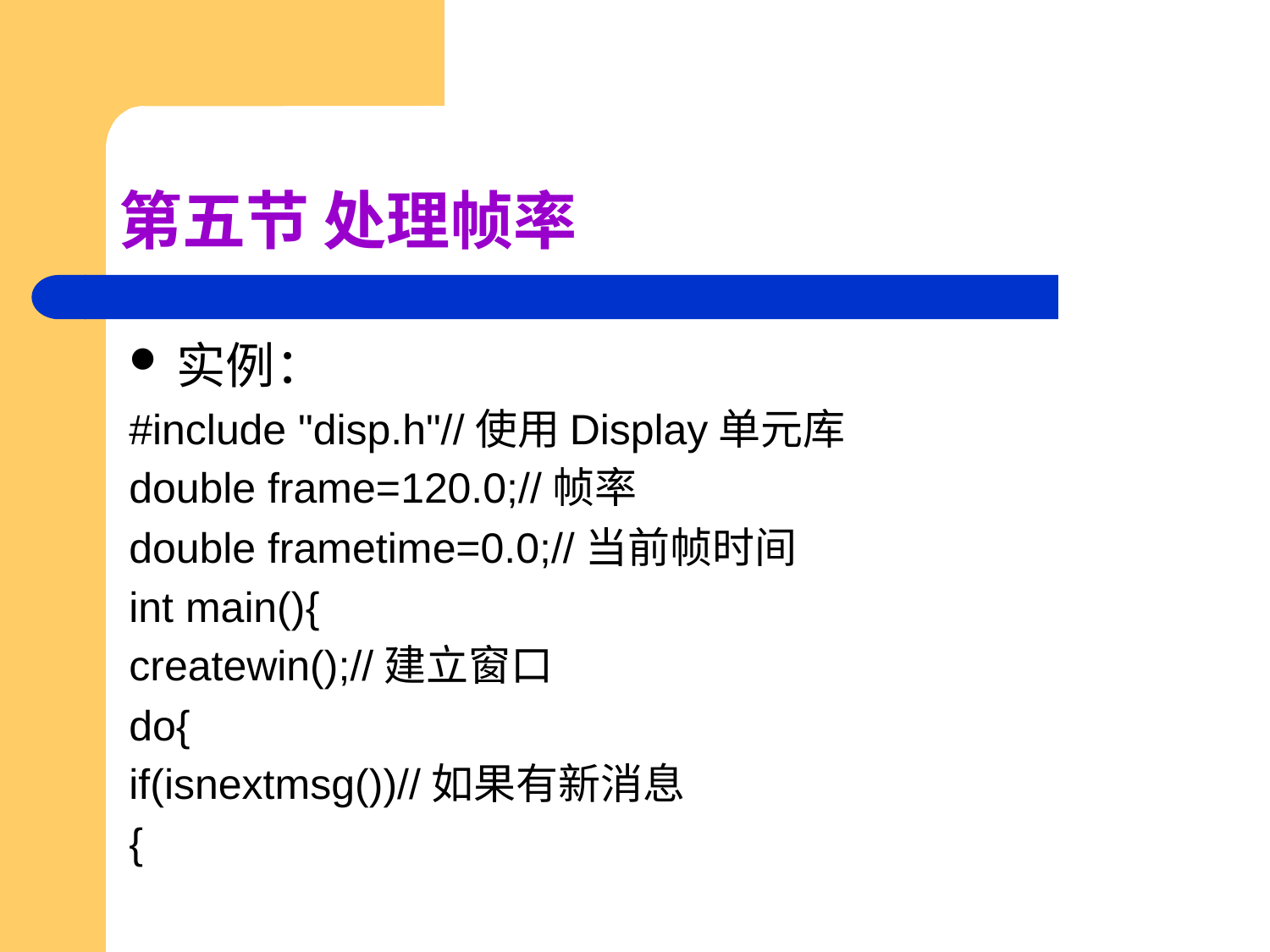

# 第五节 处理帧率
实例：
#include "disp.h"//使用Display单元库
double frame=120.0;//帧率
double frametime=0.0;//当前帧时间
int main(){
createwin();//建立窗口
do{
if(isnextmsg())//如果有新消息
{